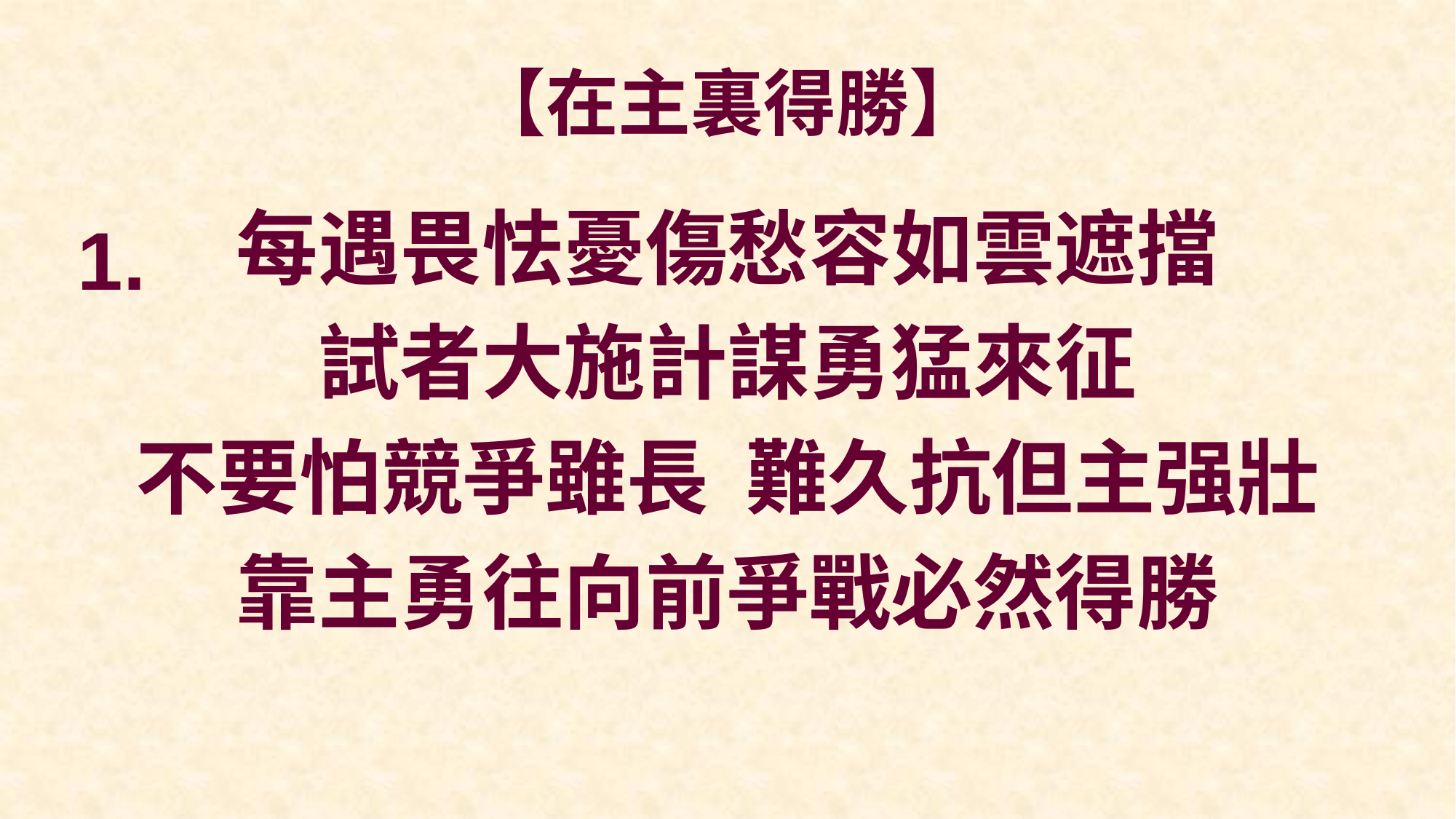

# 【在主裏得勝】
每遇畏怯憂傷愁容如雲遮擋
試者大施計謀勇猛來征
不要怕競爭雖長  難久抗但主强壯
靠主勇往向前爭戰必然得勝
1.